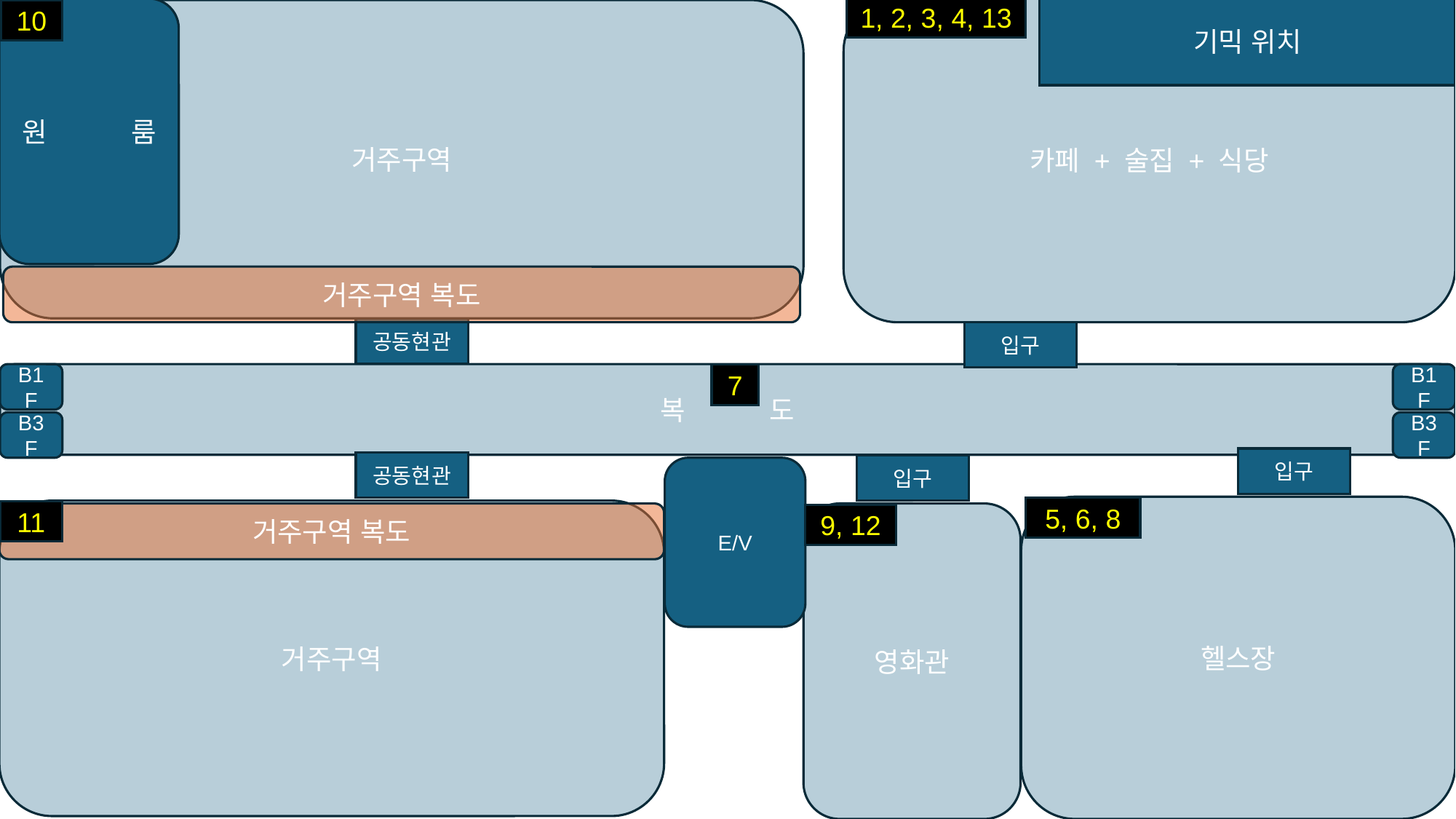

10
기믹 위치
카페 + 술집 + 식당
1, 2, 3, 4, 13
원	룸
거주구역
거주구역 복도
공동현관
입구
복	도
B1F
B1F
7
B3F
B3F
입구
공동현관
입구
E/V
헬스장
5, 6, 8
거주구역
11
거주구역 복도
영화관
9, 12